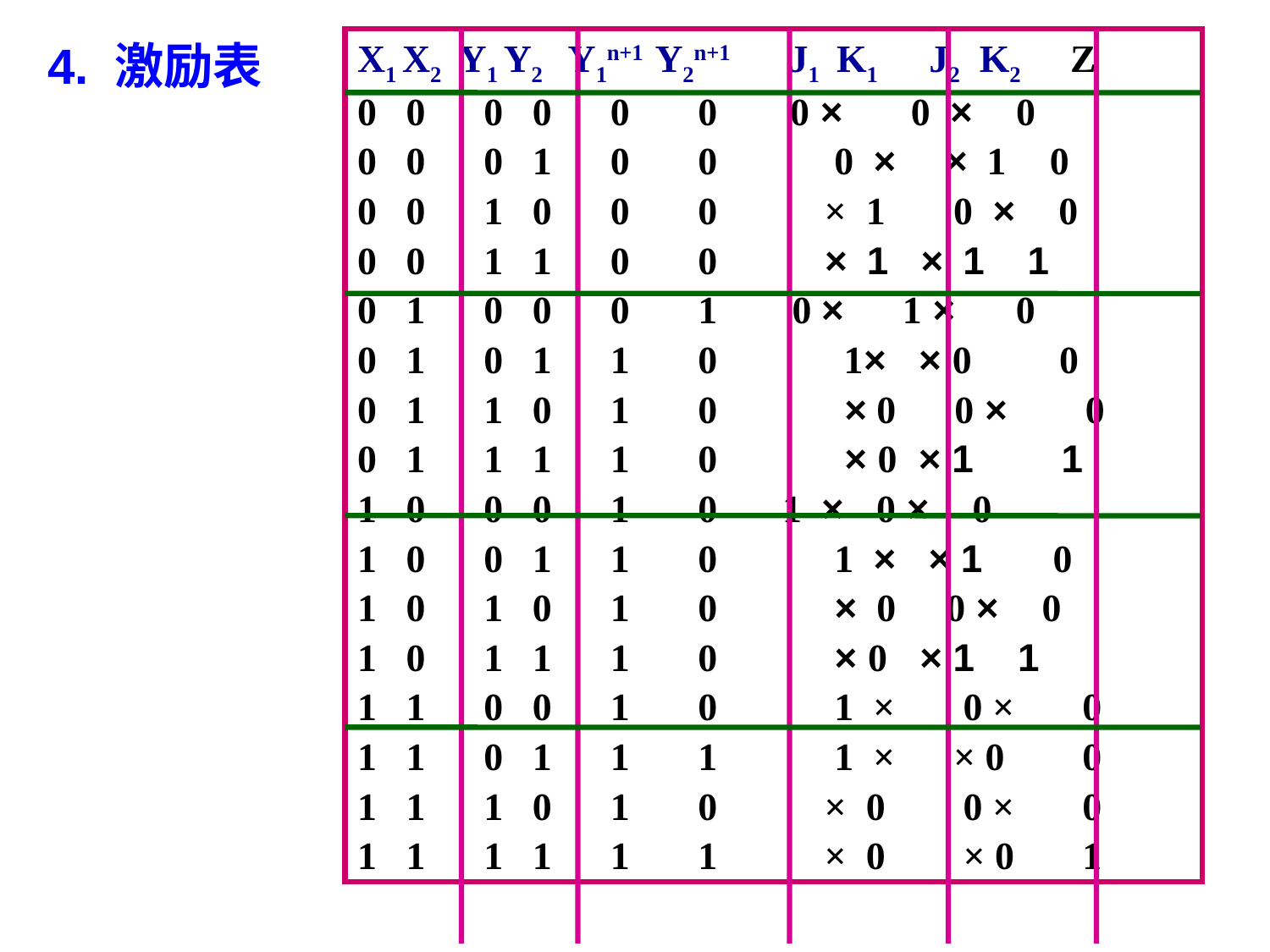

4. 激励表
X1 X2   Y1 Y2   Y1n+1  Y2n+1      J1   K1         J2  K2        Z
0   0      0   0      0       0       0 ×       0  ×    0
0   0      0   1      0       0            0  ×     ×  1    0
0   0      1   0      0       0           ×  1       0  ×    0
0   0      1   1      0       0           ×  1   ×  1    1
0   1      0   0      0       1       0 ×      1 ×      0
0   1      0   1      1       0             1×   × 0         0
0   1      1   0      1       0             × 0      0 ×        0
0   1      1   1      1       0             × 0  × 1         1
1   0      0   0      1       0      1  ×   0 ×    0
1   0      0   1      1       0            1  ×   × 1       0
1   0      1   0      1       0            ×  0     0 ×    0
1   0      1   1      1       0            × 0   × 1    1
1   1      0   0      1       0            1  ×       0 ×       0
1   1      0   1      1       1            1  ×      × 0        0
1   1      1   0      1       0           ×  0        0 ×       0
1   1      1   1      1       1           ×  0        × 0       1